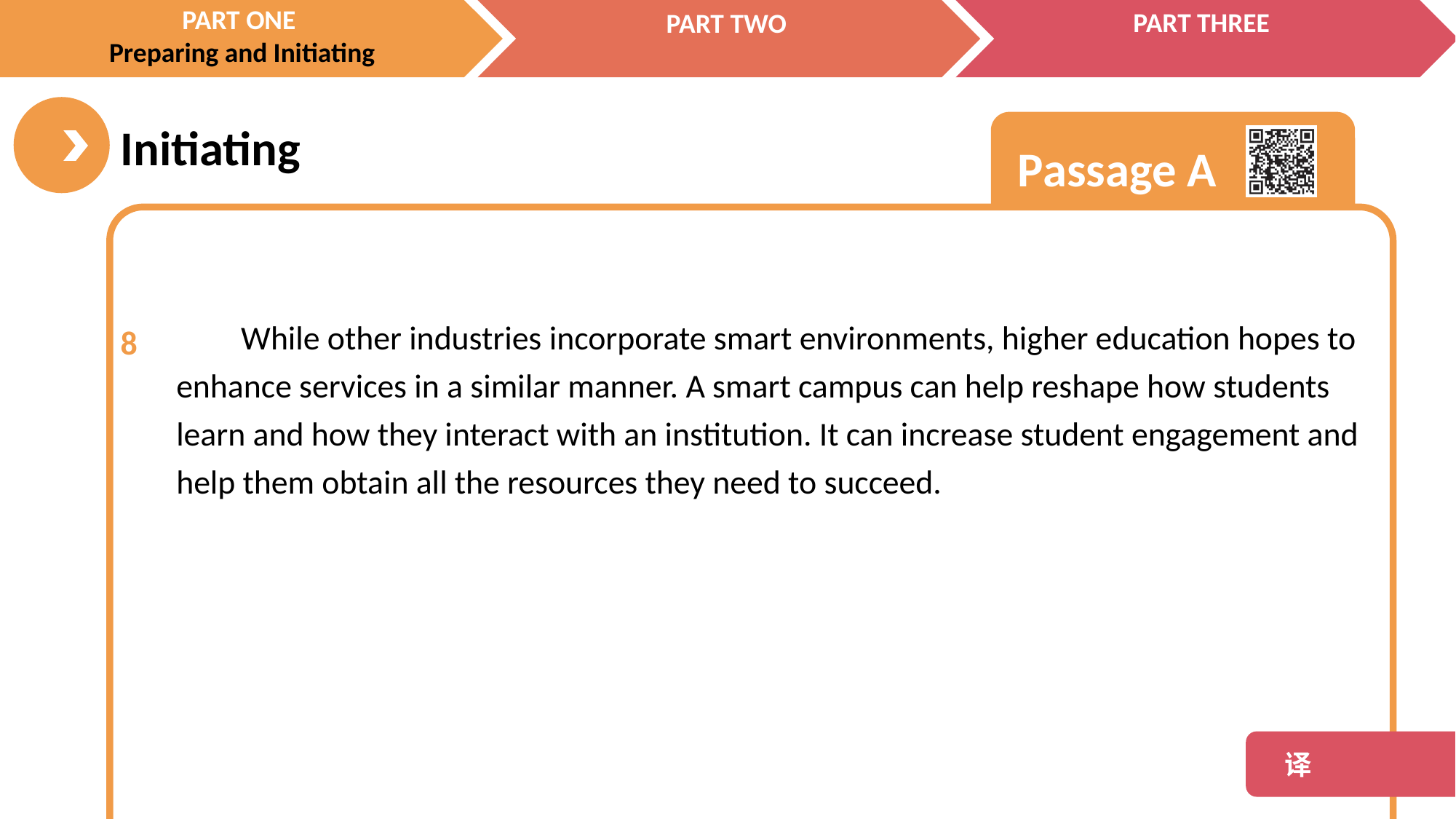

While other industries incorporate smart environments, higher education hopes to enhance services in a similar manner. A smart campus can help reshape how students learn and how they interact with an institution. It can increase student engagement and help them obtain all the resources they need to succeed.

8

   译